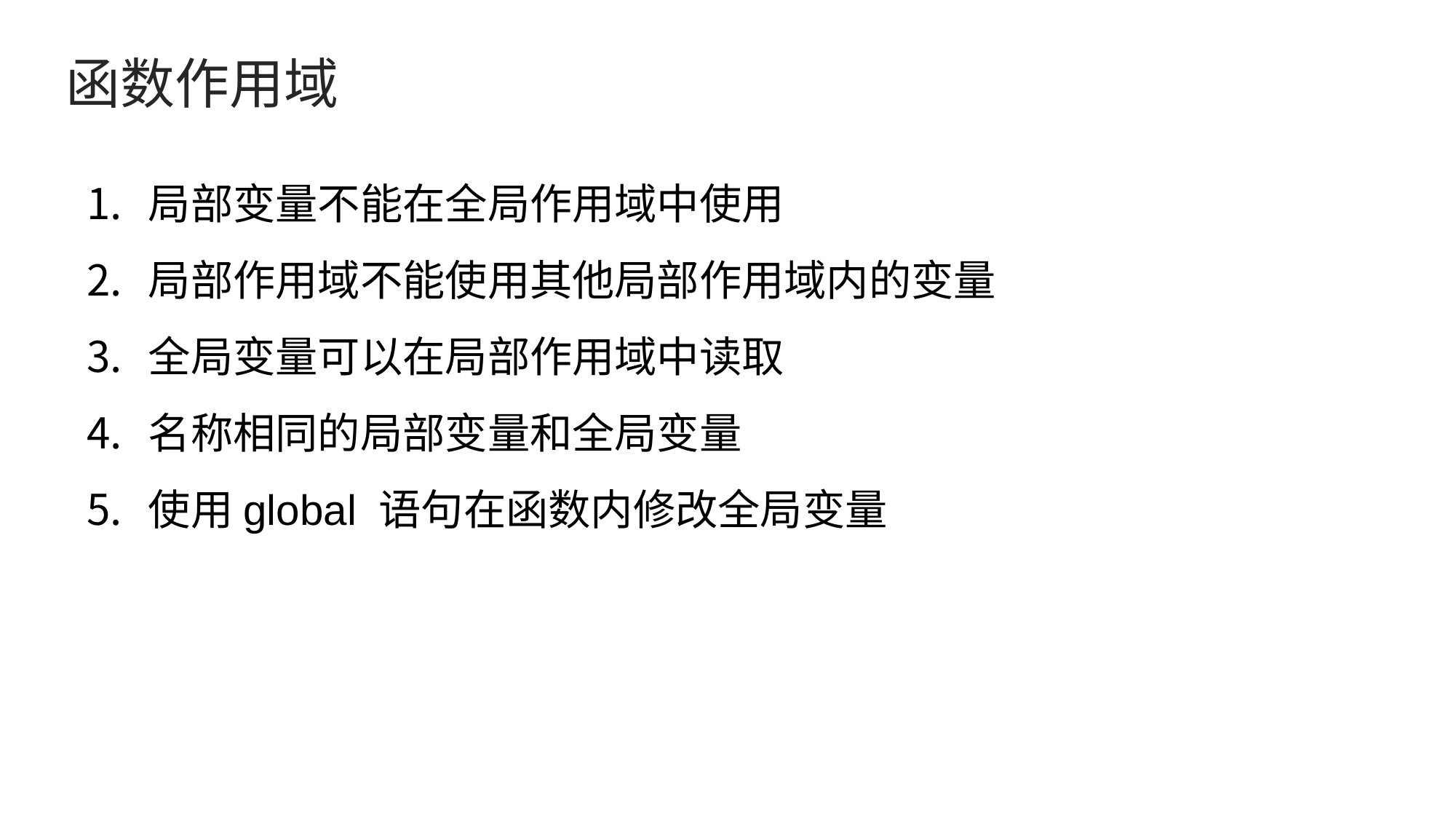

# 函数作用域
局部变量不能在全局作用域中使用
局部作用域不能使用其他局部作用域内的变量
全局变量可以在局部作用域中读取
名称相同的局部变量和全局变量
使用global 语句在函数内修改全局变量